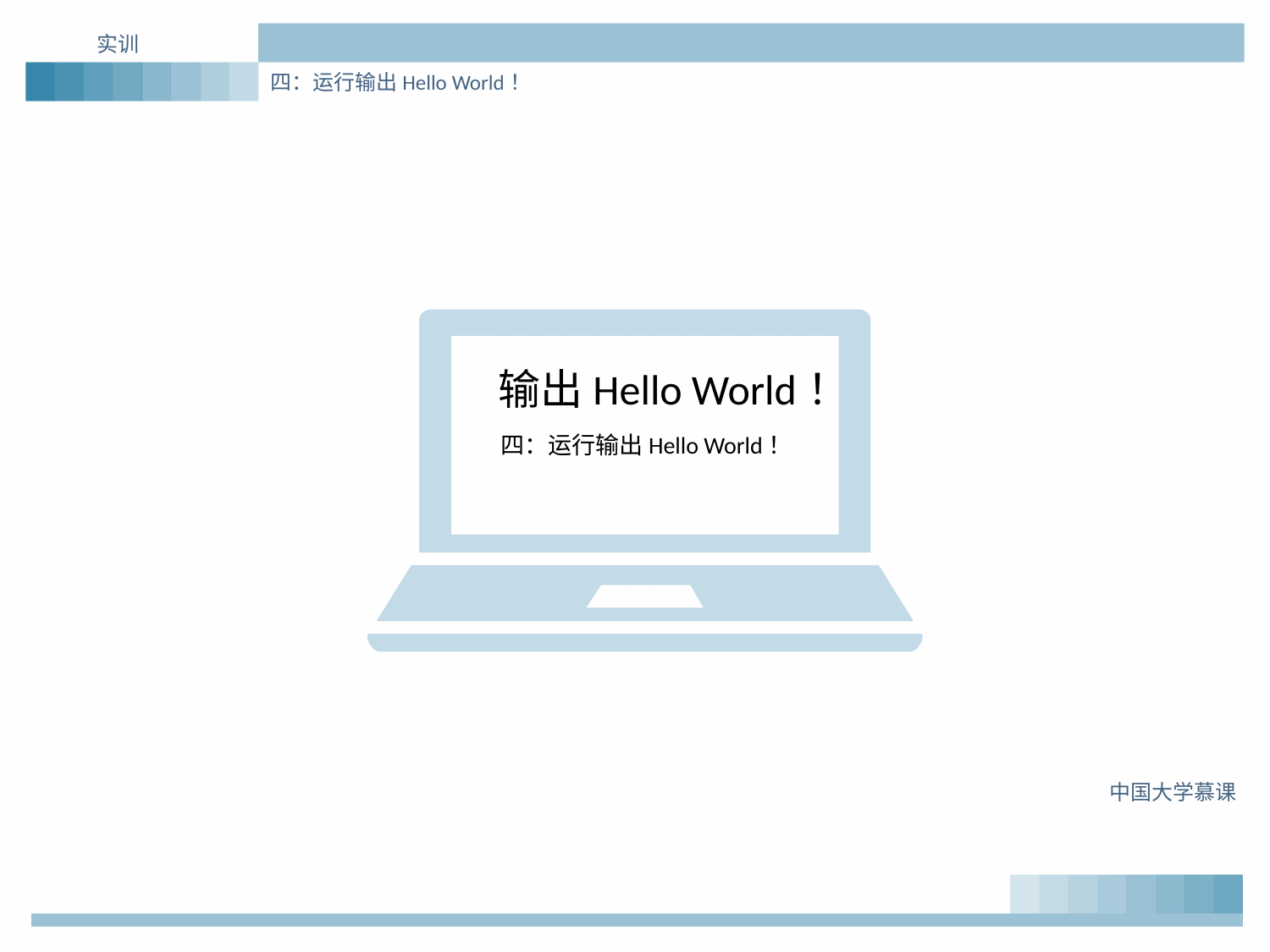

实训
四：运行输出Hello World！

输出Hello World！
四：运行输出Hello World！
中国大学慕课